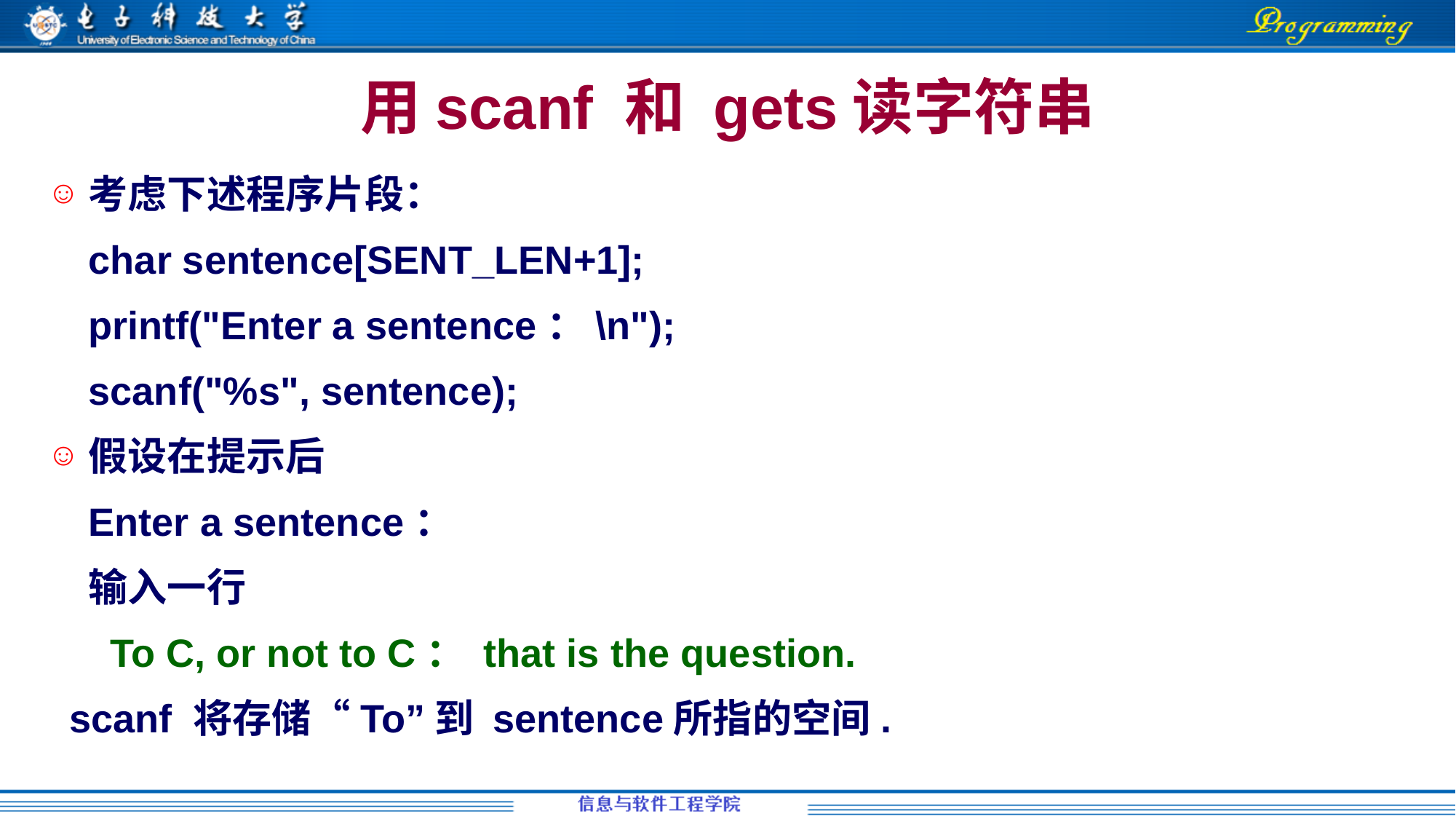

# 用scanf 和 gets读字符串
考虑下述程序片段：
	char sentence[SENT_LEN+1];
	printf("Enter a sentence：\n");
	scanf("%s", sentence);
假设在提示后
	Enter a sentence：
	输入一行
	  To C, or not to C： that is the question.
  scanf 将存储“To”到 sentence所指的空间.